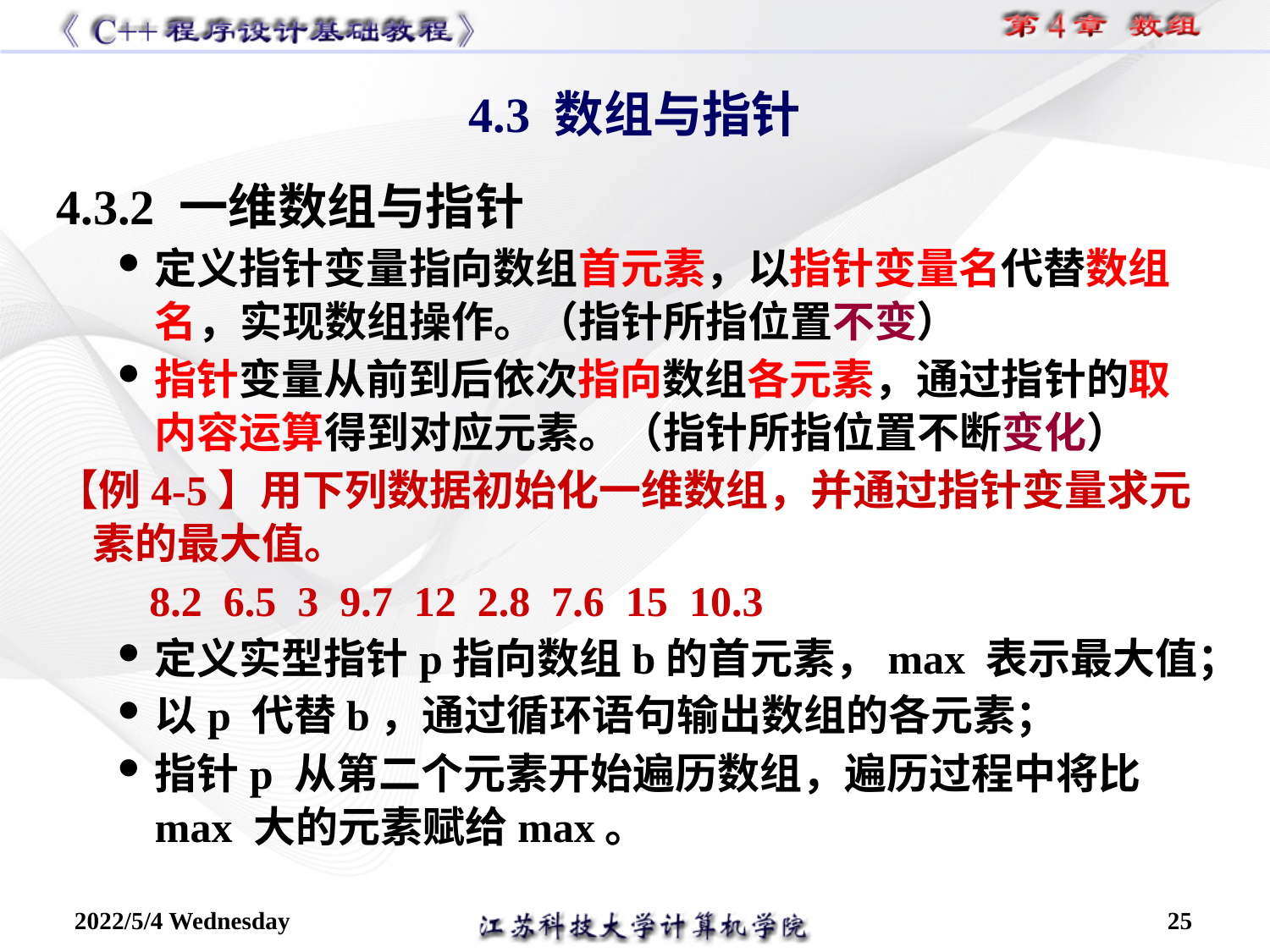

4.3 数组与指针
4.3.2 一维数组与指针
定义指针变量指向数组首元素，以指针变量名代替数组名，实现数组操作。（指针所指位置不变）
指针变量从前到后依次指向数组各元素，通过指针的取内容运算得到对应元素。（指针所指位置不断变化）
【例4-5】用下列数据初始化一维数组，并通过指针变量求元素的最大值。
   8.2  6.5  3  9.7  12  2.8  7.6  15  10.3
定义实型指针p指向数组b的首元素，max 表示最大值；
以p 代替b，通过循环语句输出数组的各元素；
指针p 从第二个元素开始遍历数组，遍历过程中将比max 大的元素赋给max。